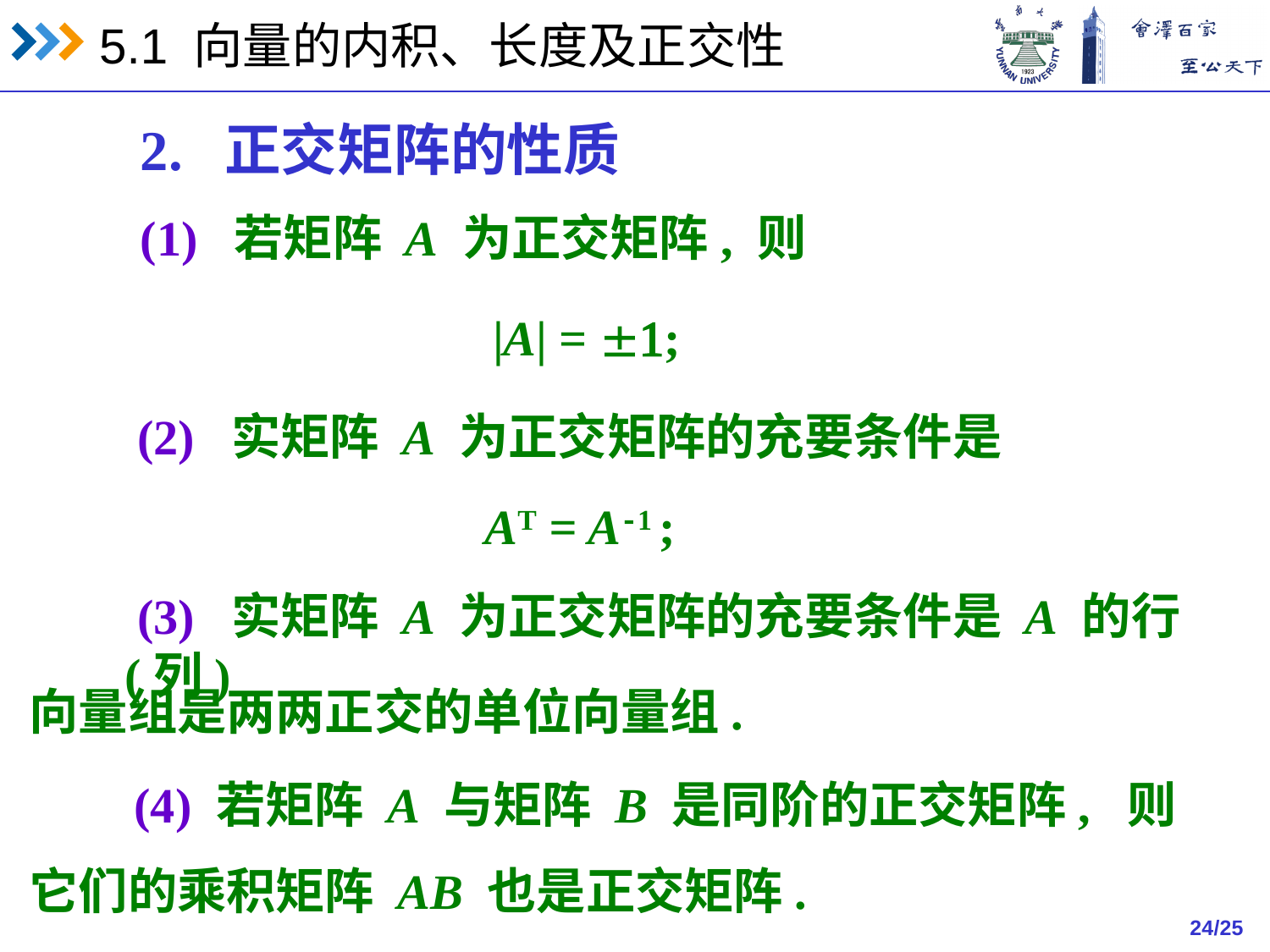

2.  正交矩阵的性质
         (1)  若矩阵 A 为正交矩阵, 则
 |A| = ±1;
 (2)  实矩阵 A 为正交矩阵的充要条件是
 AT = A-1 ;
 (3)  实矩阵 A 为正交矩阵的充要条件是 A 的行(列)
向量组是两两正交的单位向量组.
 (4) 若矩阵 A 与矩阵 B 是同阶的正交矩阵,  则
它们的乘积矩阵 AB 也是正交矩阵.